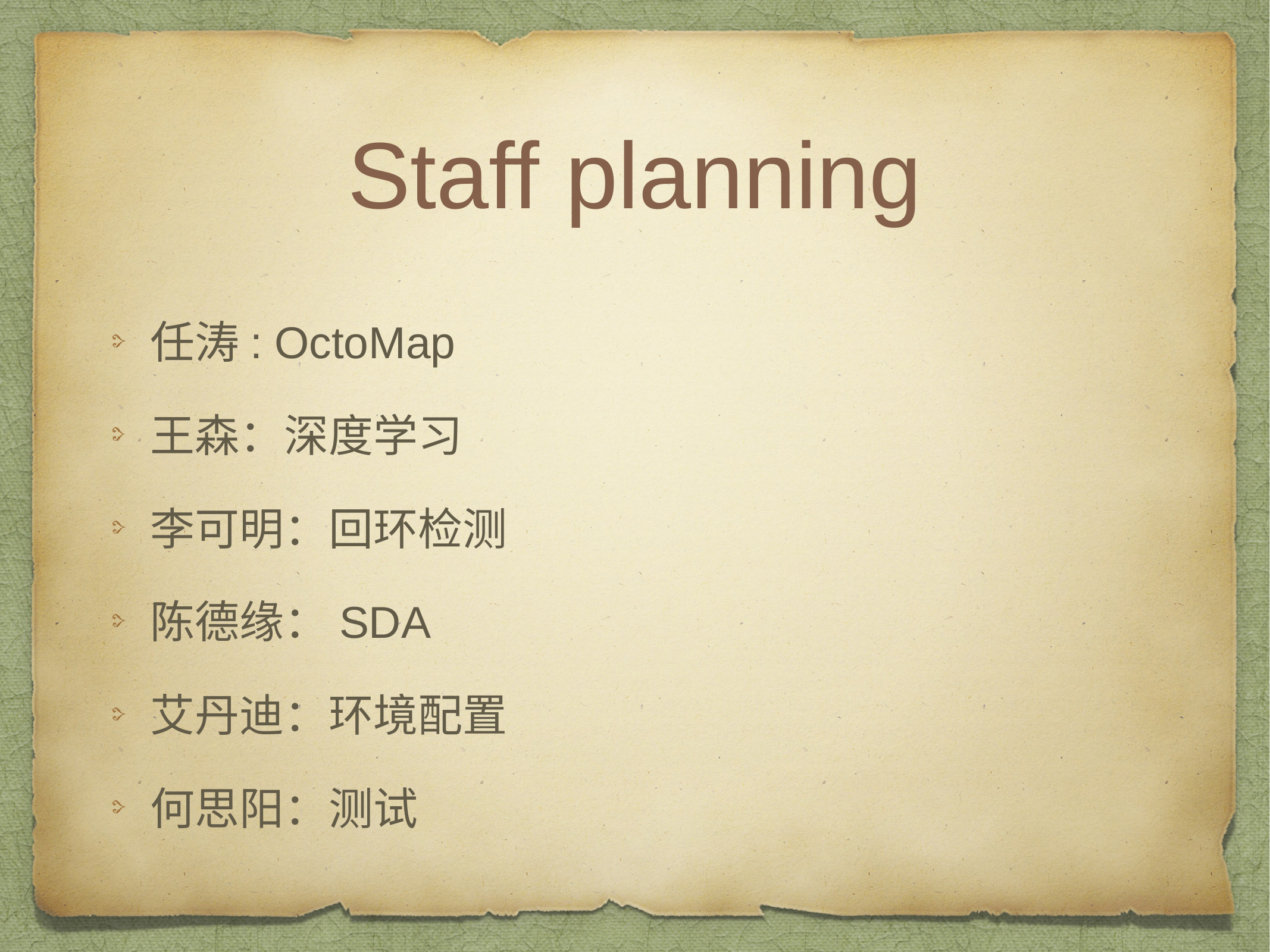

# Staff planning
任涛: OctoMap
王森：深度学习
李可明：回环检测
陈德缘：SDA
艾丹迪：环境配置
何思阳：测试